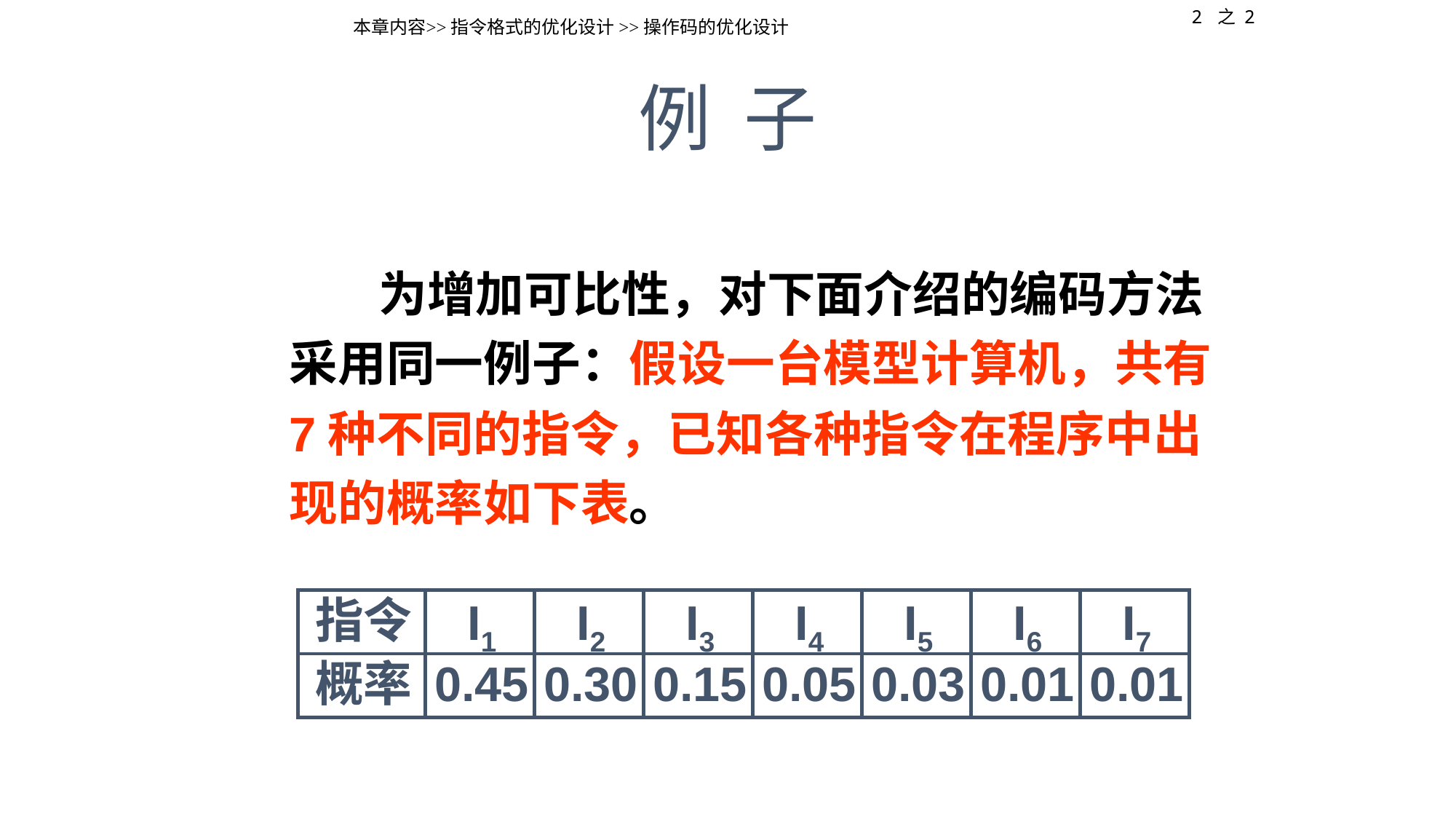

2 之 2
本章内容>>指令格式的优化设计>>操作码的优化设计
# 例  子
       为增加可比性，对下面介绍的编码方法采用同一例子：假设一台模型计算机，共有7种不同的指令，已知各种指令在程序中出现的概率如下表。
指令
I1
I2
I3
I4
I5
I6
I7
概率
0.45
0.30
0.15
0.05
0.03
0.01
0.01